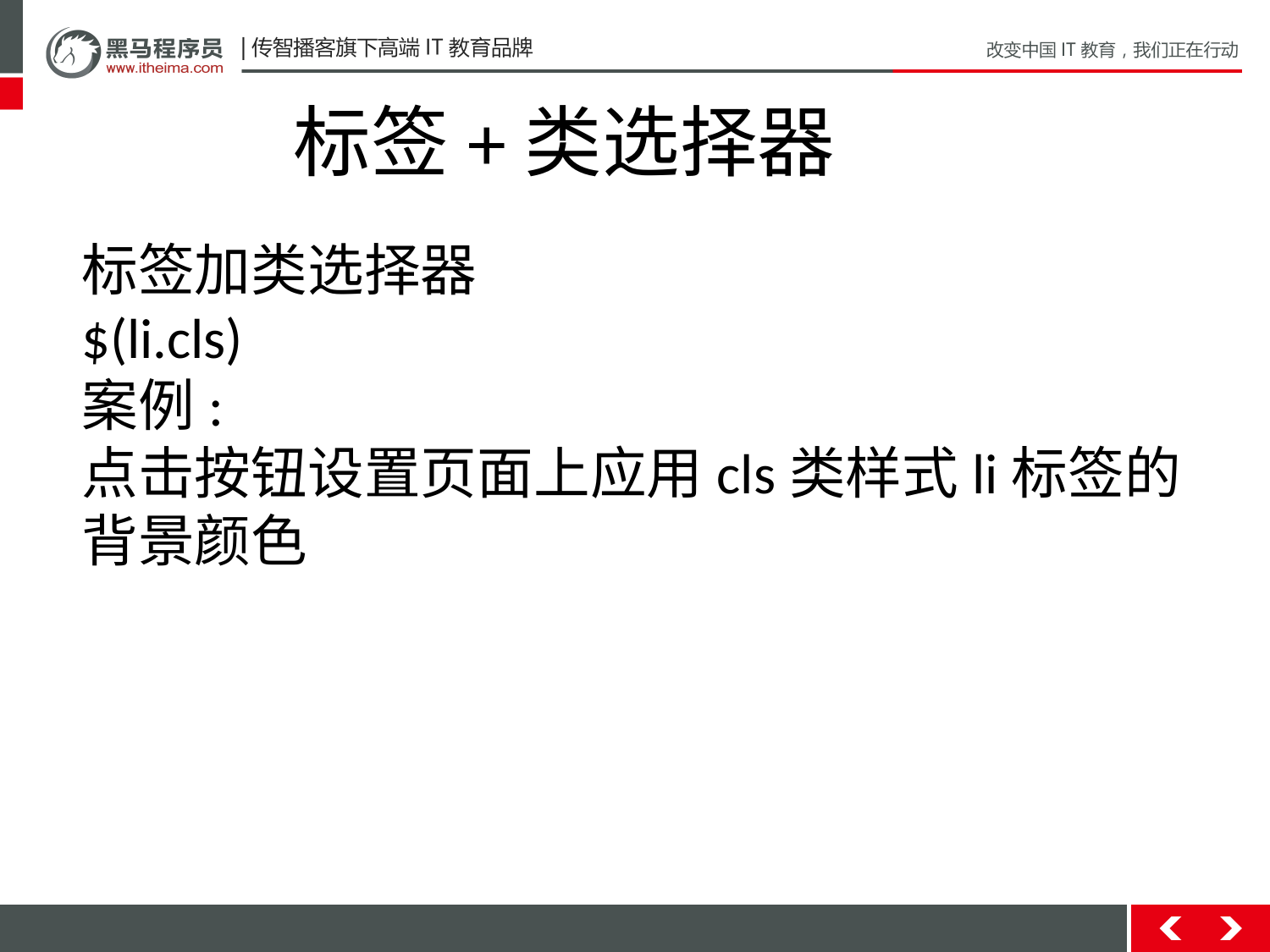

标签+类选择器
标签加类选择器
$(li.cls)
案例:
点击按钮设置页面上应用cls类样式li标签的背景颜色